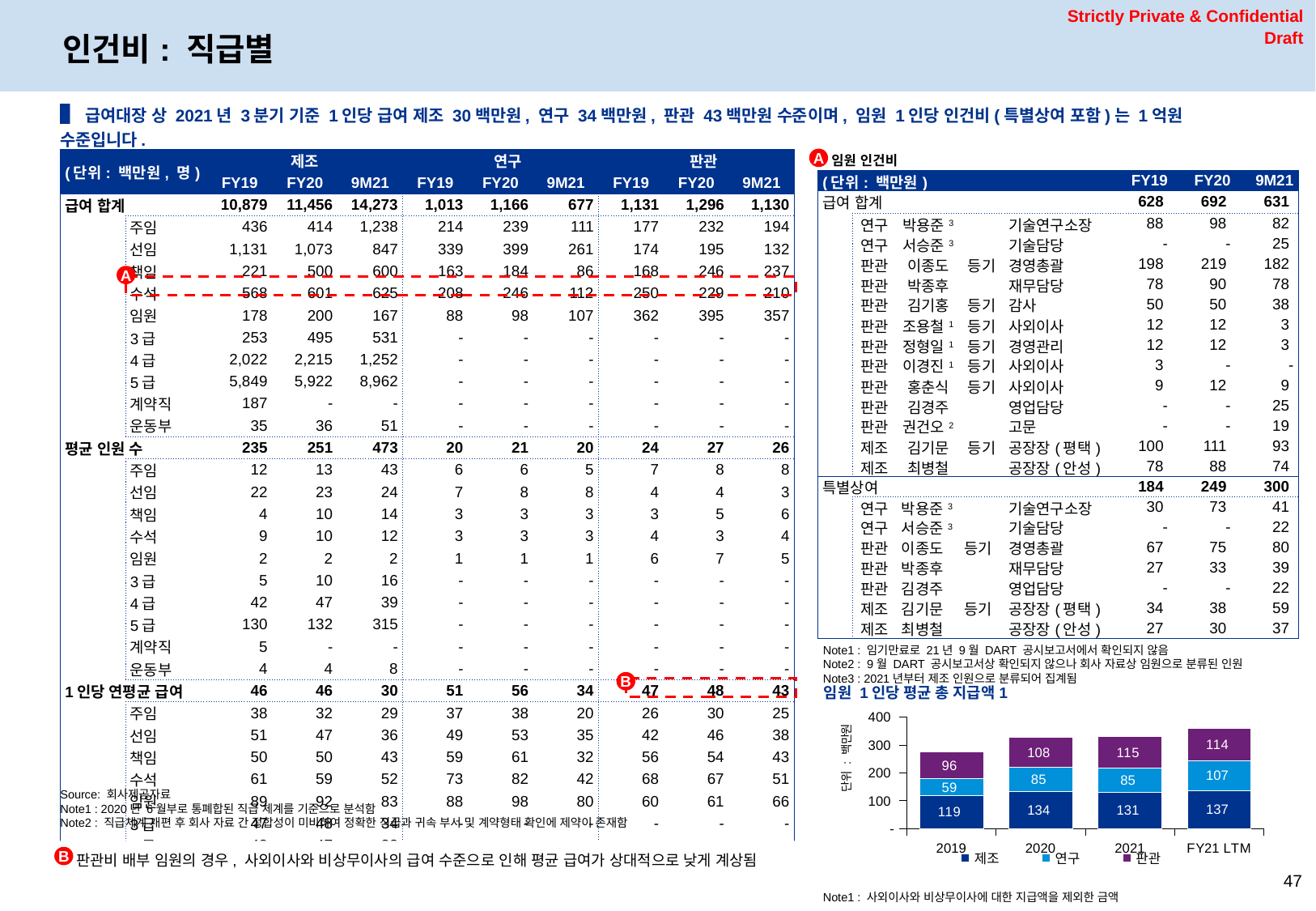

# 인건비: 직급별
▌급여대장 상 2021년 3분기 기준 1인당 급여 제조 30백만원, 연구 34백만원, 판관 43백만원 수준이며, 임원 1인당 인건비(특별상여 포함)는 1억원 수준입니다.
A
| (단위: 백만원, 명) |  | 제조 |  |  | 연구 |  |  | 판관 |  |  |
| --- | --- | --- | --- | --- | --- | --- | --- | --- | --- | --- |
|  |  | FY19 | FY20 | 9M21 | FY19 | FY20 | 9M21 | FY19 | FY20 | 9M21 |
| 급여 합계 |  | 10,879 | 11,456 | 14,273 | 1,013 | 1,166 | 677 | 1,131 | 1,296 | 1,130 |
|  | 주임 | 436 | 414 | 1,238 | 214 | 239 | 111 | 177 | 232 | 194 |
|  | 선임 | 1,131 | 1,073 | 847 | 339 | 399 | 261 | 174 | 195 | 132 |
|  | 책임 | 221 | 500 | 600 | 163 | 184 | 86 | 168 | 246 | 237 |
|  | 수석 | 568 | 601 | 625 | 208 | 246 | 112 | 250 | 229 | 210 |
|  | 임원 | 178 | 200 | 167 | 88 | 98 | 107 | 362 | 395 | 357 |
|  | 3급 | 253 | 495 | 531 | - | - | - | - | - | - |
|  | 4급 | 2,022 | 2,215 | 1,252 | - | - | - | - | - | - |
|  | 5급 | 5,849 | 5,922 | 8,962 | - | - | - | - | - | - |
|  | 계약직 | 187 | - | - | - | - | - | - | - | - |
|  | 운동부 | 35 | 36 | 51 | - | - | - | - | - | - |
| 평균 인원 수 |  | 235 | 251 | 473 | 20 | 21 | 20 | 24 | 27 | 26 |
|  | 주임 | 12 | 13 | 43 | 6 | 6 | 5 | 7 | 8 | 8 |
|  | 선임 | 22 | 23 | 24 | 7 | 8 | 8 | 4 | 4 | 3 |
|  | 책임 | 4 | 10 | 14 | 3 | 3 | 3 | 3 | 5 | 6 |
|  | 수석 | 9 | 10 | 12 | 3 | 3 | 3 | 4 | 3 | 4 |
|  | 임원 | 2 | 2 | 2 | 1 | 1 | 1 | 6 | 7 | 5 |
|  | 3급 | 5 | 10 | 16 | - | - | - | - | - | - |
|  | 4급 | 42 | 47 | 39 | - | - | - | - | - | - |
|  | 5급 | 130 | 132 | 315 | - | - | - | - | - | - |
|  | 계약직 | 5 | - | - | - | - | - | - | - | - |
|  | 운동부 | 4 | 4 | 8 | - | - | - | - | - | - |
| 1인당 연평균 급여 |  | 46 | 46 | 30 | 51 | 56 | 34 | 47 | 48 | 43 |
|  | 주임 | 38 | 32 | 29 | 37 | 38 | 20 | 26 | 30 | 25 |
|  | 선임 | 51 | 47 | 36 | 49 | 53 | 35 | 42 | 46 | 38 |
|  | 책임 | 50 | 50 | 43 | 59 | 61 | 32 | 56 | 54 | 43 |
|  | 수석 | 61 | 59 | 52 | 73 | 82 | 42 | 68 | 67 | 51 |
|  | 임원 | 89 | 92 | 83 | 88 | 98 | 80 | 60 | 61 | 66 |
|  | 3급 | 47 | 48 | 34 | - | - | - | - | - | - |
|  | 4급 | 48 | 47 | 32 | - | - | - | - | - | - |
|  | 5급 | 45 | 45 | 28 | - | - | - | - | - | - |
|  | 계약직 | 41 | - | - | - | - | - | - | - | - |
|  | 운동부 | 9 | 8 | 6 | - | - | - | - | - | - |
임원 인건비
| (단위: 백만원) |  |  |  |  | FY19 | FY20 | 9M21 |
| --- | --- | --- | --- | --- | --- | --- | --- |
| 급여 합계 |  |  |  |  | 628 | 692 | 631 |
|  | 연구 | 박용준3 |  | 기술연구소장 | 88 | 98 | 82 |
|  | 연구 | 서승준3 |  | 기술담당 | - | - | 25 |
|  | 판관 | 이종도 | 등기 | 경영총괄 | 198 | 219 | 182 |
|  | 판관 | 박종후 |  | 재무담당 | 78 | 90 | 78 |
|  | 판관 | 김기홍 | 등기 | 감사 | 50 | 50 | 38 |
|  | 판관 | 조용철1 | 등기 | 사외이사 | 12 | 12 | 3 |
|  | 판관 | 정형일1 | 등기 | 경영관리 | 12 | 12 | 3 |
|  | 판관 | 이경진1 | 등기 | 사외이사 | 3 | - | - |
|  | 판관 | 홍춘식 | 등기 | 사외이사 | 9 | 12 | 9 |
|  | 판관 | 김경주 |  | 영업담당 | - | - | 25 |
|  | 판관 | 권건오2 |  | 고문 | - | - | 19 |
|  | 제조 | 김기문 | 등기 | 공장장(평택) | 100 | 111 | 93 |
|  | 제조 | 최병철 |  | 공장장(안성) | 78 | 88 | 74 |
| 특별상여 |  |  |  |  | 184 | 249 | 300 |
|  | 연구 | 박용준3 |  | 기술연구소장 | 30 | 73 | 41 |
|  | 연구 | 서승준3 |  | 기술담당 | - | - | 22 |
|  | 판관 | 이종도 | 등기 | 경영총괄 | 67 | 75 | 80 |
|  | 판관 | 박종후 |  | 재무담당 | 27 | 33 | 39 |
|  | 판관 | 김경주 |  | 영업담당 | - | - | 22 |
|  | 제조 | 김기문 | 등기 | 공장장(평택) | 34 | 38 | 59 |
|  | 제조 | 최병철 |  | 공장장(안성) | 27 | 30 | 37 |
A

Note1 : 임기만료로 21년 9월 DART 공시보고서에서 확인되지 않음
Note2 :  9월 DART 공시보고서상 확인되지 않으나 회사 자료상 임원으로 분류된 인원
Note3 : 2021년부터 제조 인원으로 분류되어 집계됨
B

### Chart: 임원 1인당 평균 총 지급액1

| Category | 제조 | 연구 | 판관 |
|---|---|---|---|
| 2019 | 119203900.0 | 58956250.0 | 96443153.33333333 |
| 2020 | 133877150.0 | 85205000.0 | 107717646.66666666 |
| 2021 | 131496683.35007343 | 84646124.73870437 | 115412980.17274523 |
| FY21 LTM | 137330988.35007343 | 106969874.73870437 | 114198776.83941188 |
Source: 회사제공자료
Note1 : 2020년 6월부로 통폐합된 직급 체계를 기준으로 분석함
Note2 : 직급체계 개편 후 회사 자료 간 정합성이 미비하여 정확한 직급과 귀속 부서 및 계약형태 확인에 제약이 존재함

B
판관비 배부 임원의 경우, 사외이사와 비상무이사의 급여 수준으로 인해 평균 급여가 상대적으로 낮게 계상됨
Note1 : 사외이사와 비상무이사에 대한 지급액을 제외한 금액